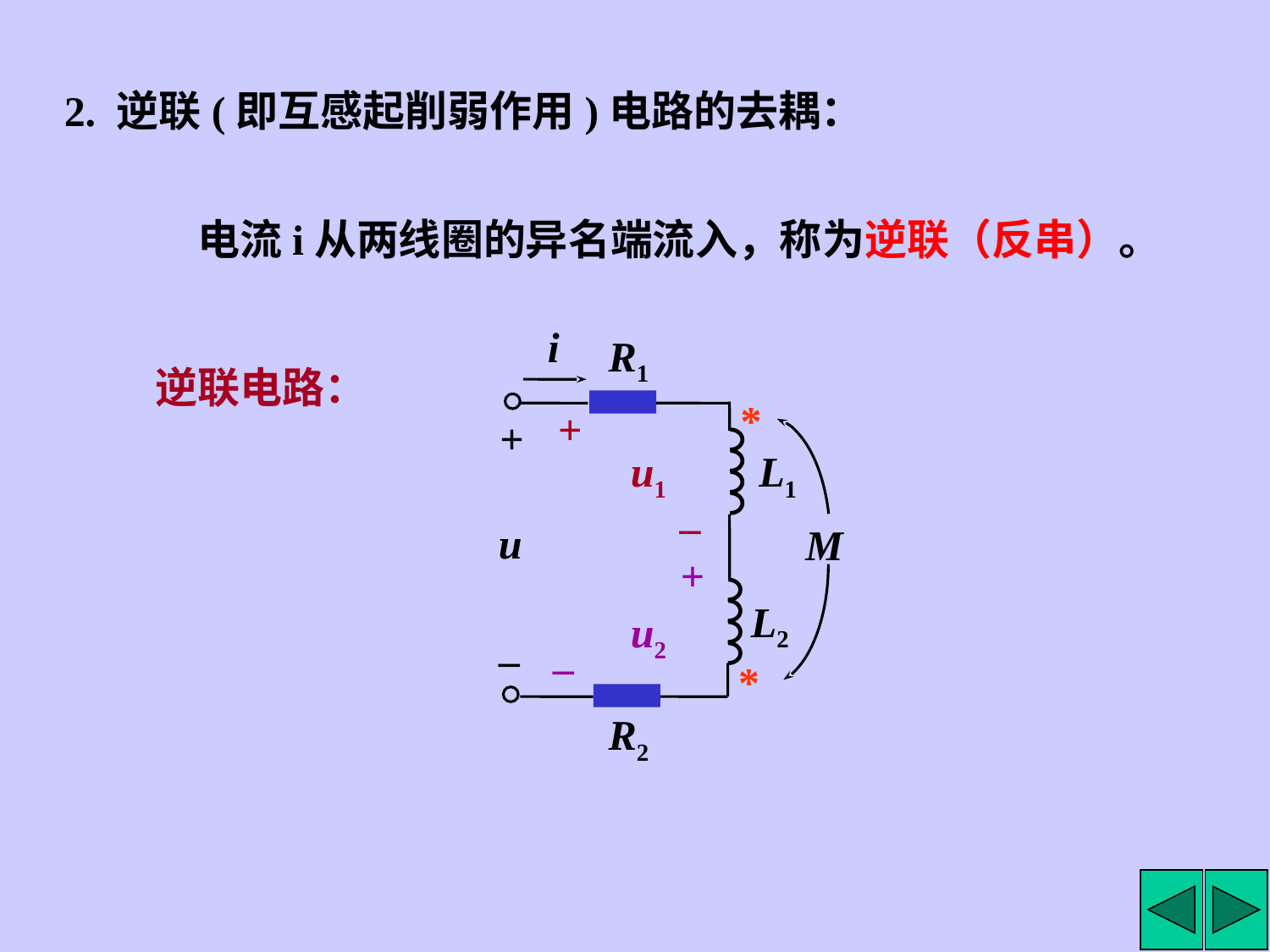

2. 逆联(即互感起削弱作用)电路的去耦：
电流i从两线圈的异名端流入，称为逆联（反串）。
i
R1

*

+

+
u1
L1

–
u
M

+
L2

u2

–
–
*

R2
逆联电路：